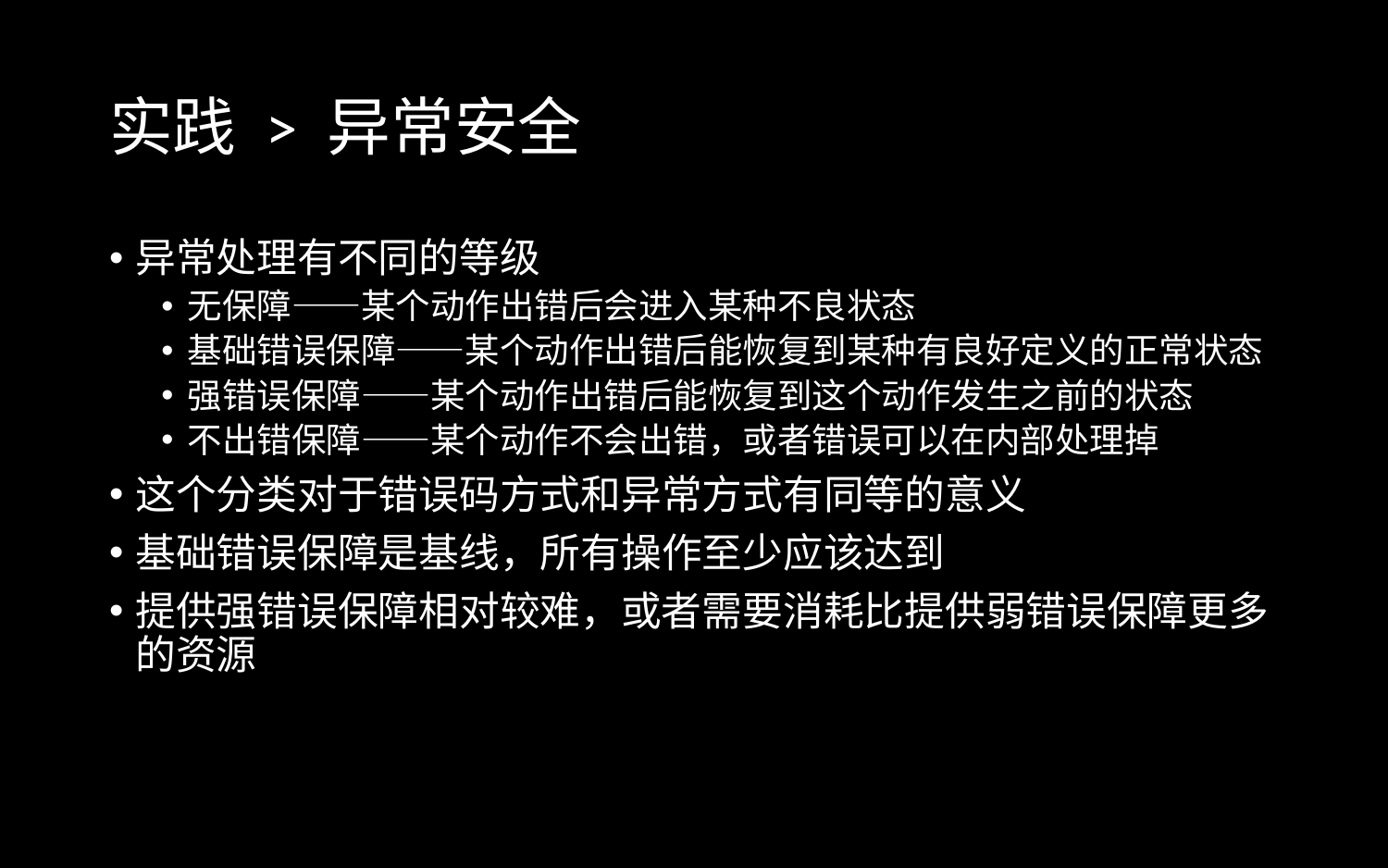

# 实践 > 异常安全
异常处理有不同的等级
无保障——某个动作出错后会进入某种不良状态
基础错误保障——某个动作出错后能恢复到某种有良好定义的正常状态
强错误保障——某个动作出错后能恢复到这个动作发生之前的状态
不出错保障——某个动作不会出错，或者错误可以在内部处理掉
这个分类对于错误码方式和异常方式有同等的意义
基础错误保障是基线，所有操作至少应该达到
提供强错误保障相对较难，或者需要消耗比提供弱错误保障更多的资源